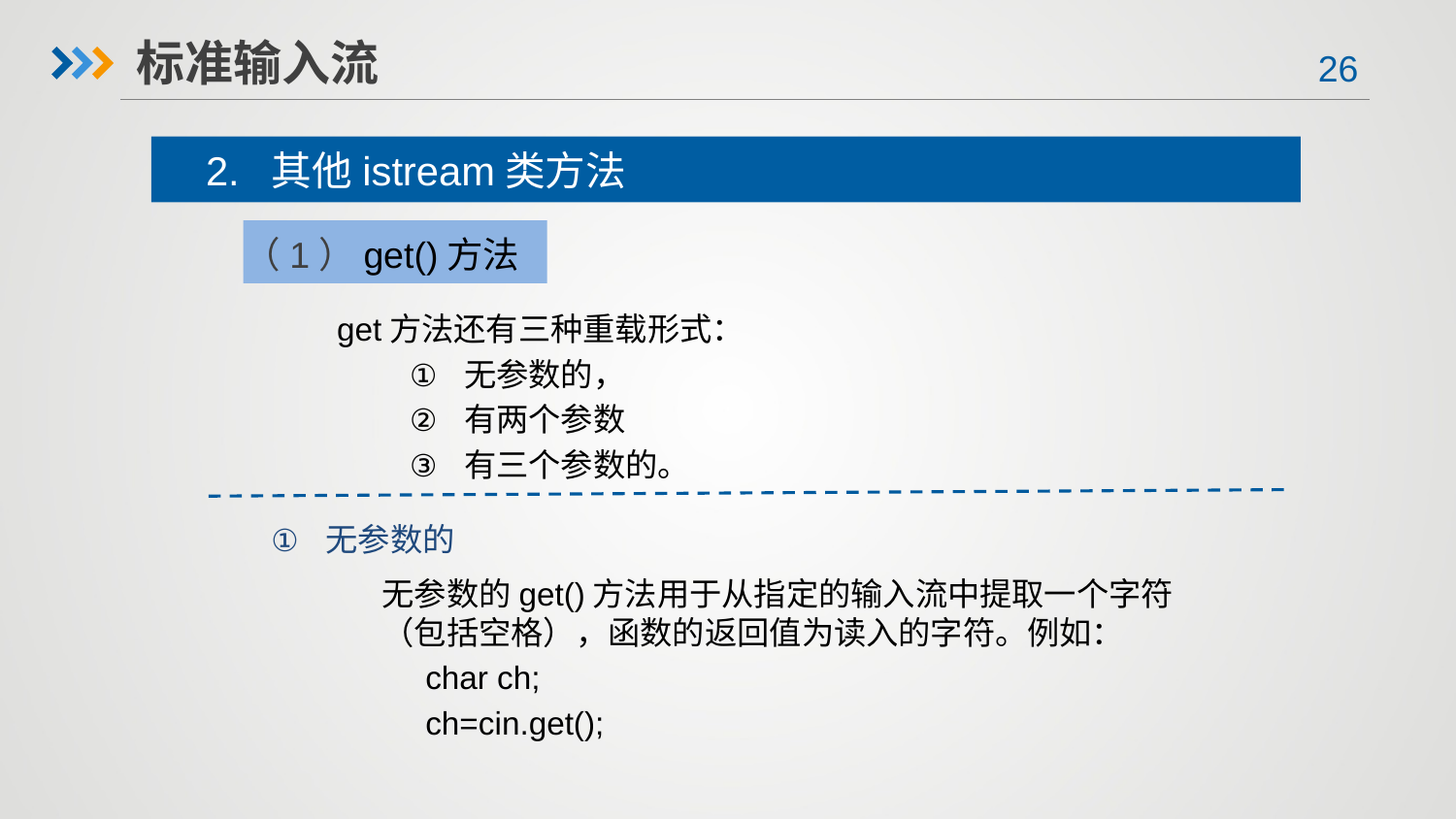

标准输入流

2.  其他istream类方法

（1）get()方法
get方法还有三种重载形式：
无参数的，
有两个参数
有三个参数的。
无参数的
无参数的get()方法用于从指定的输入流中提取一个字符（包括空格），函数的返回值为读入的字符。例如：
char ch;
ch=cin.get();